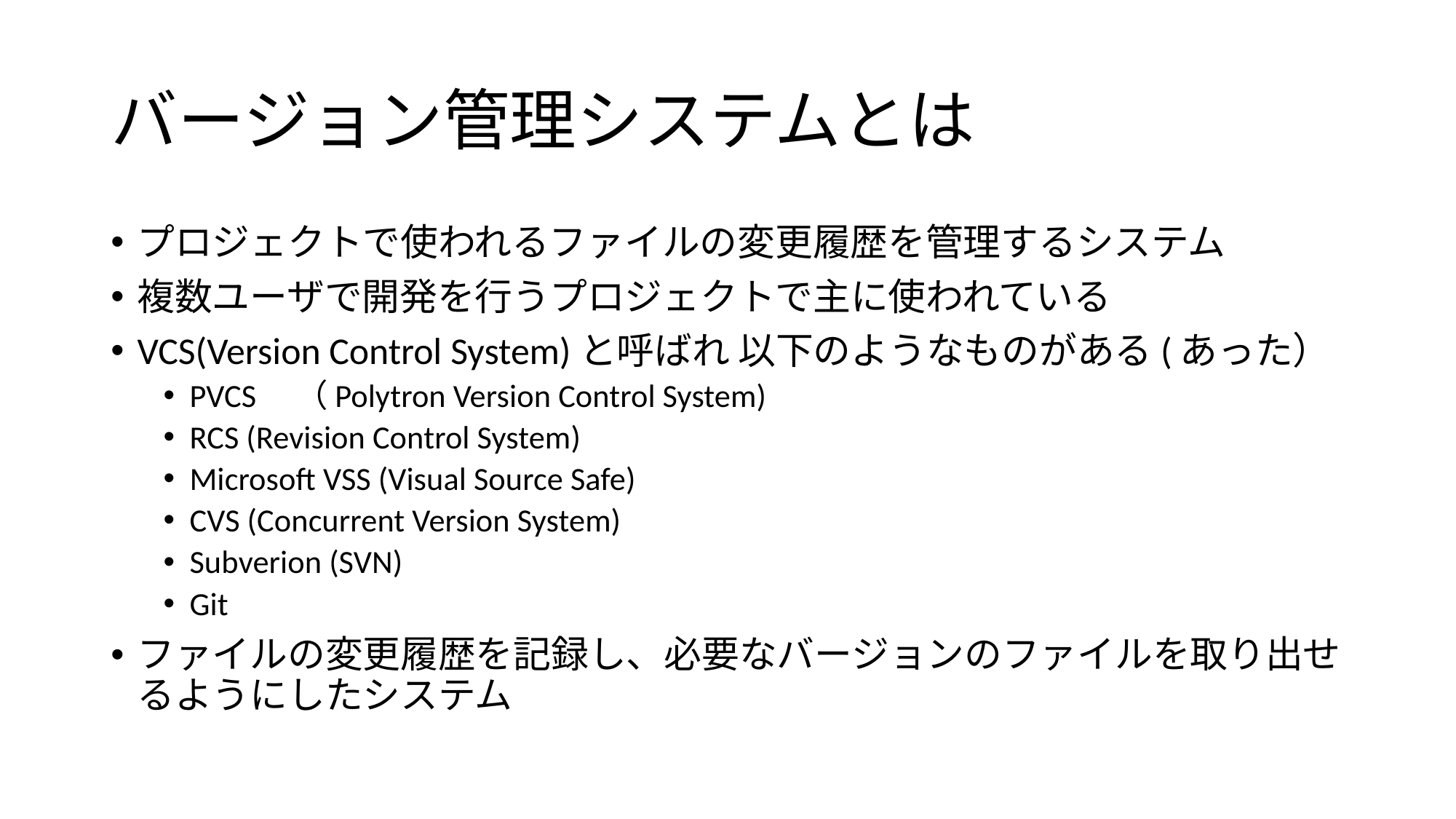

# バージョン管理システムとは
プロジェクトで使われるファイルの変更履歴を管理するシステム
複数ユーザで開発を行うプロジェクトで主に使われている
VCS(Version Control System)と呼ばれ 以下のようなものがある(あった）
PVCS　（Polytron Version Control System)
RCS (Revision Control System)
Microsoft VSS (Visual Source Safe)
CVS (Concurrent Version System)
Subverion (SVN)
Git
ファイルの変更履歴を記録し、必要なバージョンのファイルを取り出せるようにしたシステム